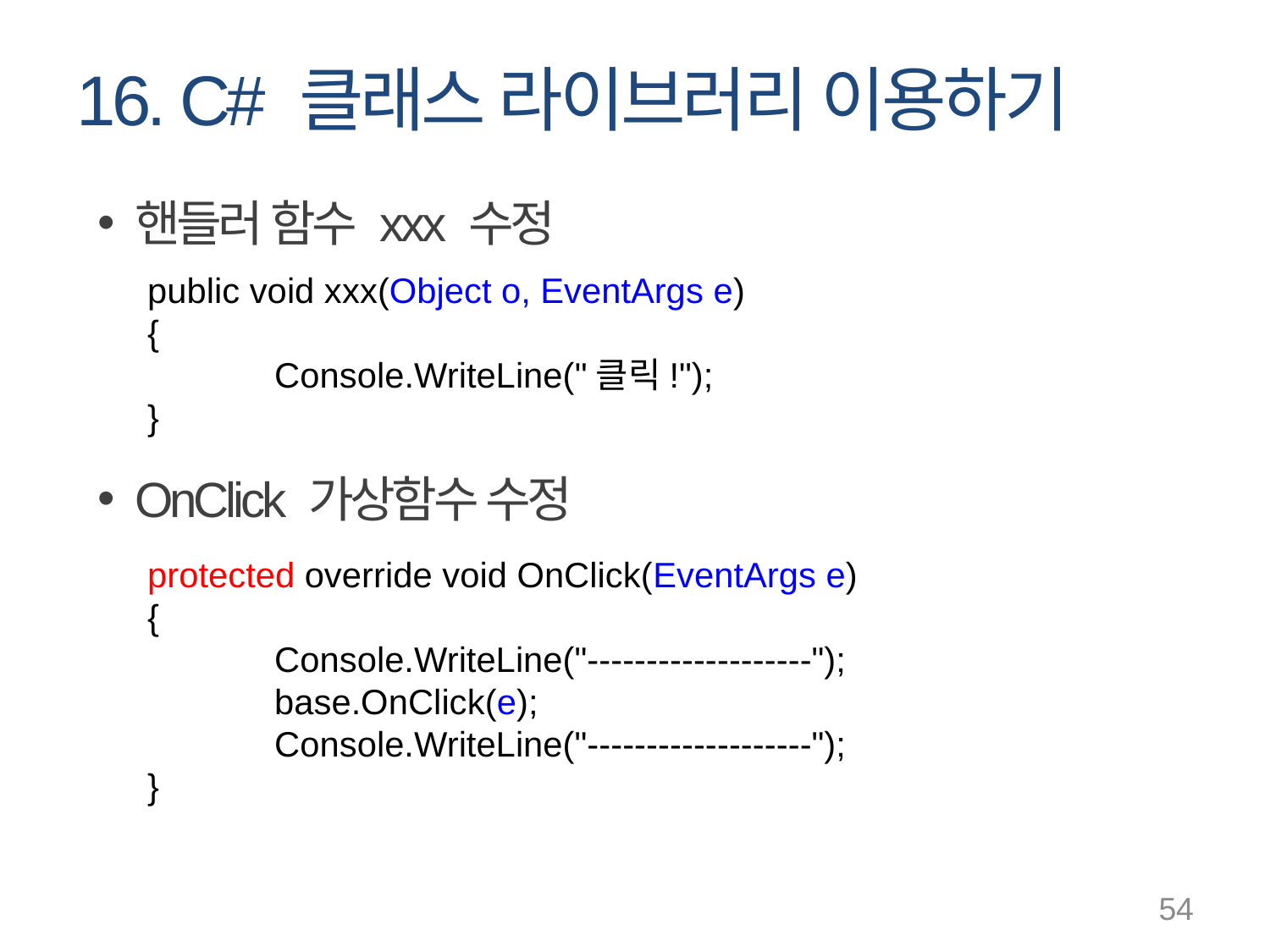

# 16. C# 클래스 라이브러리 이용하기
핸들러 함수 xxx 수정

OnClick 가상함수 수정
public void xxx(Object o, EventArgs e)
{
	Console.WriteLine("클릭!");
}
protected override void OnClick(EventArgs e)
{
	Console.WriteLine("-------------------");
	base.OnClick(e);
	Console.WriteLine("-------------------");
}
54